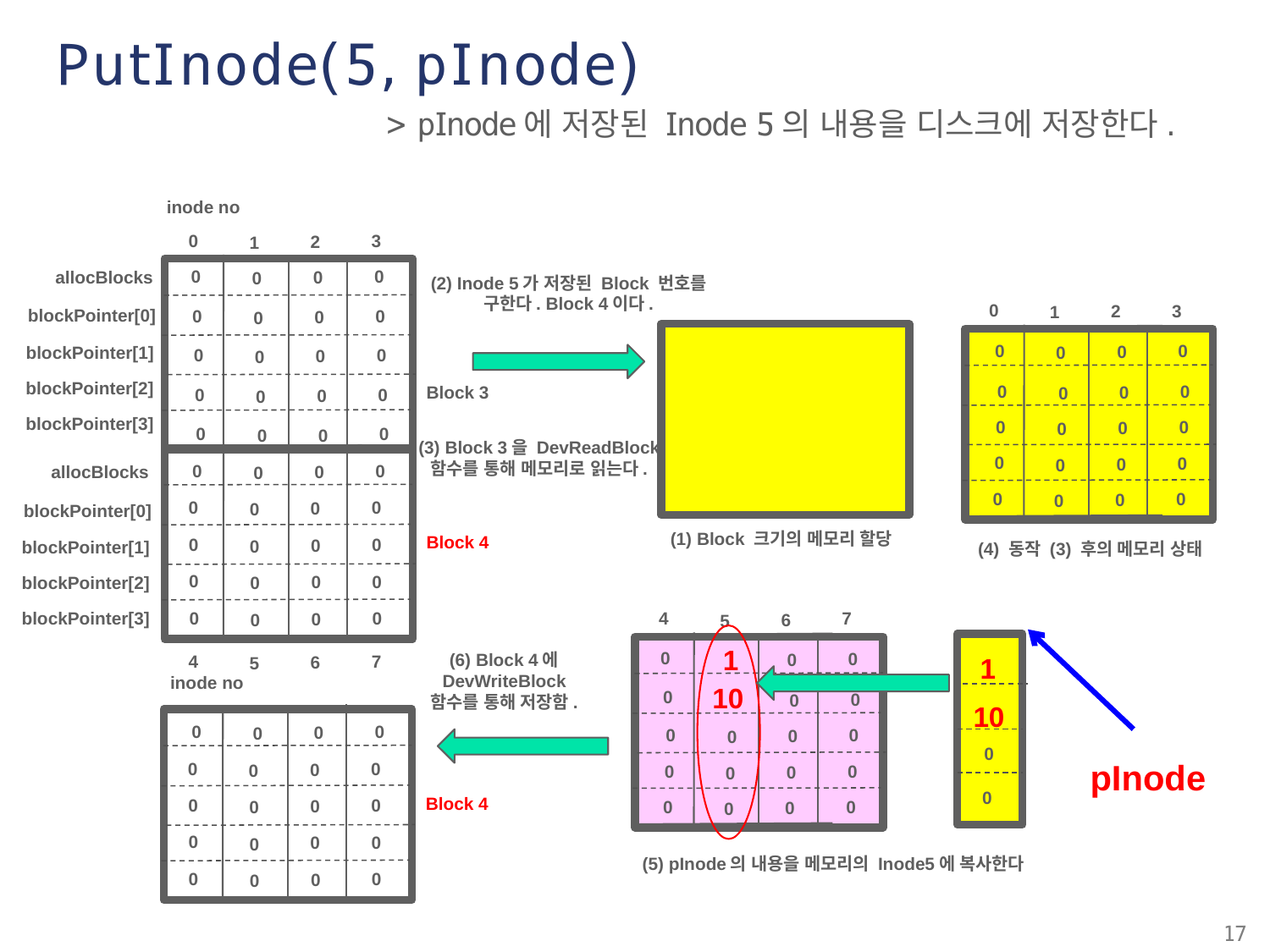

# PutInode(5, pInode)
> pInode에 저장된 Inode 5의 내용을 디스크에 저장한다.
inode no
0
3
2
1

(2) Inode 5가 저장된 Block 번호를
구한다. Block 4이다.

0
0
allocBlocks
0
0
0
3
2
1
blockPointer[0]
0
0
0
0

0
0
0
0
blockPointer[1]
0
0
0
0

blockPointer[2]
0
0
Block 3
0
0
0
0
0
0
blockPointer[3]

(3) Block 3을 DevReadBlock
함수를 통해 메모리로 읽는다.
0
0
0
0
0
0
0
0
0
0
0
0

0
0
0
allocBlocks
0
0
0
0
0
0
0
0
0
blockPointer[0]
(1) Block 크기의 메모리 할당
Block 4
0
0
0
0
blockPointer[1]
(4) 동작 (3) 후의 메모리 상태
0
0
0
blockPointer[2]
0
0
0
blockPointer[3]
4
7
0
6
0
5

1
0
0
0
(6) Block 4에
DevWriteBlock
함수를 통해 저장함.
4
7
1
6
5
inode no

10
0
0
0
10

0
0
0
0
0
0
0
0

0
pInode
0
0
0
0
0
0
0
0
0
Block 4
0
0
0
0
0
0
0
0
0
0
0
0
(5) pInode의 내용을 메모리의 Inode5에 복사한다
0
0
0
0
17